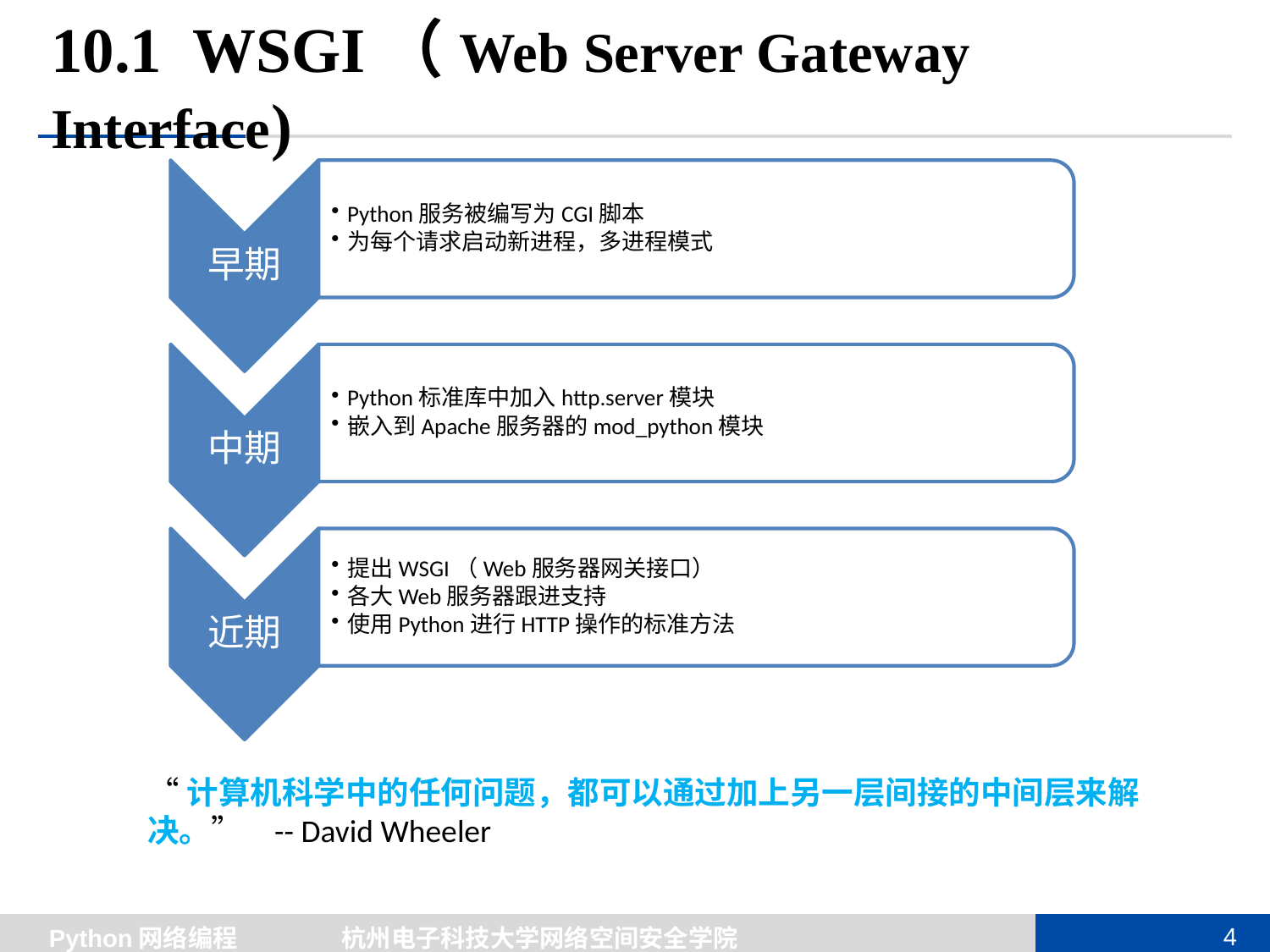

# 10.1  WSGI（Web Server Gateway Interface)
早期
Python服务被编写为CGI脚本
为每个请求启动新进程，多进程模式
中期
Python标准库中加入http.server模块
嵌入到Apache服务器的mod_python模块
近期
提出WSGI（Web服务器网关接口）
各大Web服务器跟进支持
使用Python进行HTTP操作的标准方法
“计算机科学中的任何问题，都可以通过加上另一层间接的中间层来解决。”	-- David Wheeler